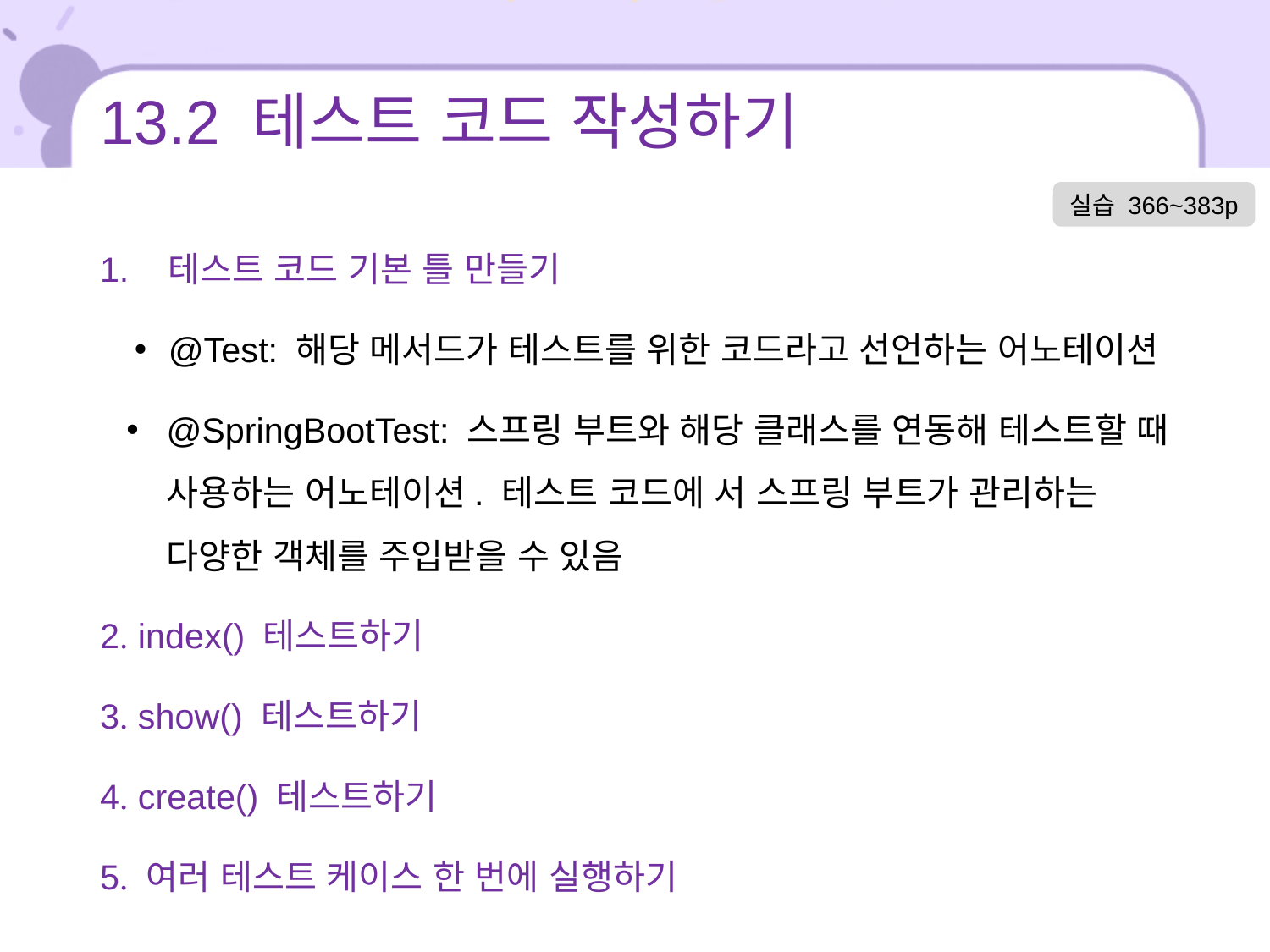

# 13.2 테스트 코드 작성하기
실습 366~383p
테스트 코드 기본 틀 만들기
@Test: 해당 메서드가 테스트를 위한 코드라고 선언하는 어노테이션
@SpringBootTest: 스프링 부트와 해당 클래스를 연동해 테스트할 때 사용하는 어노테이션. 테스트 코드에 서 스프링 부트가 관리하는 다양한 객체를 주입받을 수 있음
2. index() 테스트하기
3. show() 테스트하기
4. create() 테스트하기
5. 여러 테스트 케이스 한 번에 실행하기